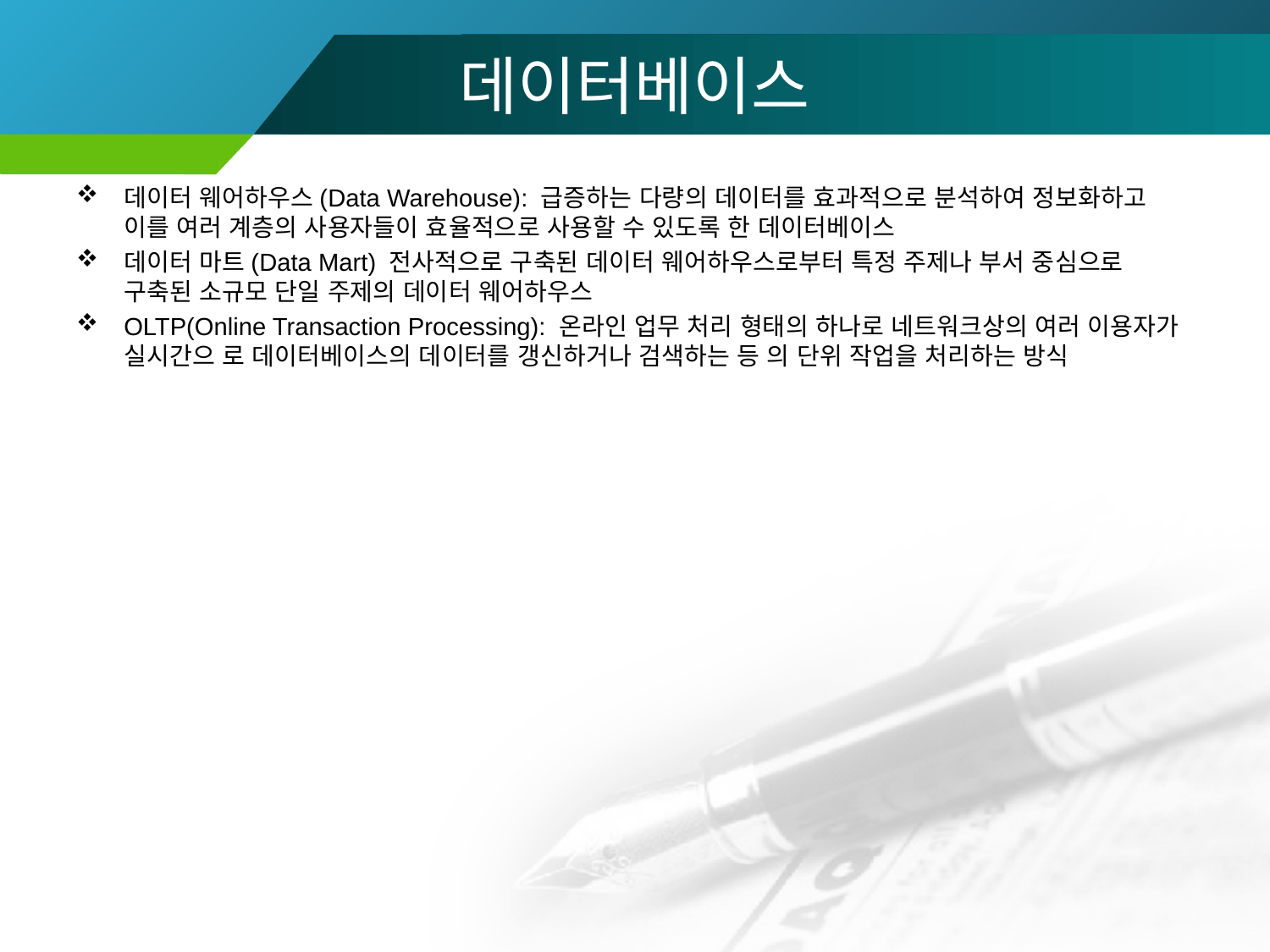

# 데이터베이스
데이터 웨어하우스(Data Warehouse): 급증하는 다량의 데이터를 효과적으로 분석하여 정보화하고 이를 여러 계층의 사용자들이 효율적으로 사용할 수 있도록 한 데이터베이스
데이터 마트(Data Mart) 전사적으로 구축된 데이터 웨어하우스로부터 특정 주제나 부서 중심으로 구축된 소규모 단일 주제의 데이터 웨어하우스
OLTP(Online Transaction Processing): 온라인 업무 처리 형태의 하나로 네트워크상의 여러 이용자가 실시간으 로 데이터베이스의 데이터를 갱신하거나 검색하는 등 의 단위 작업을 처리하는 방식